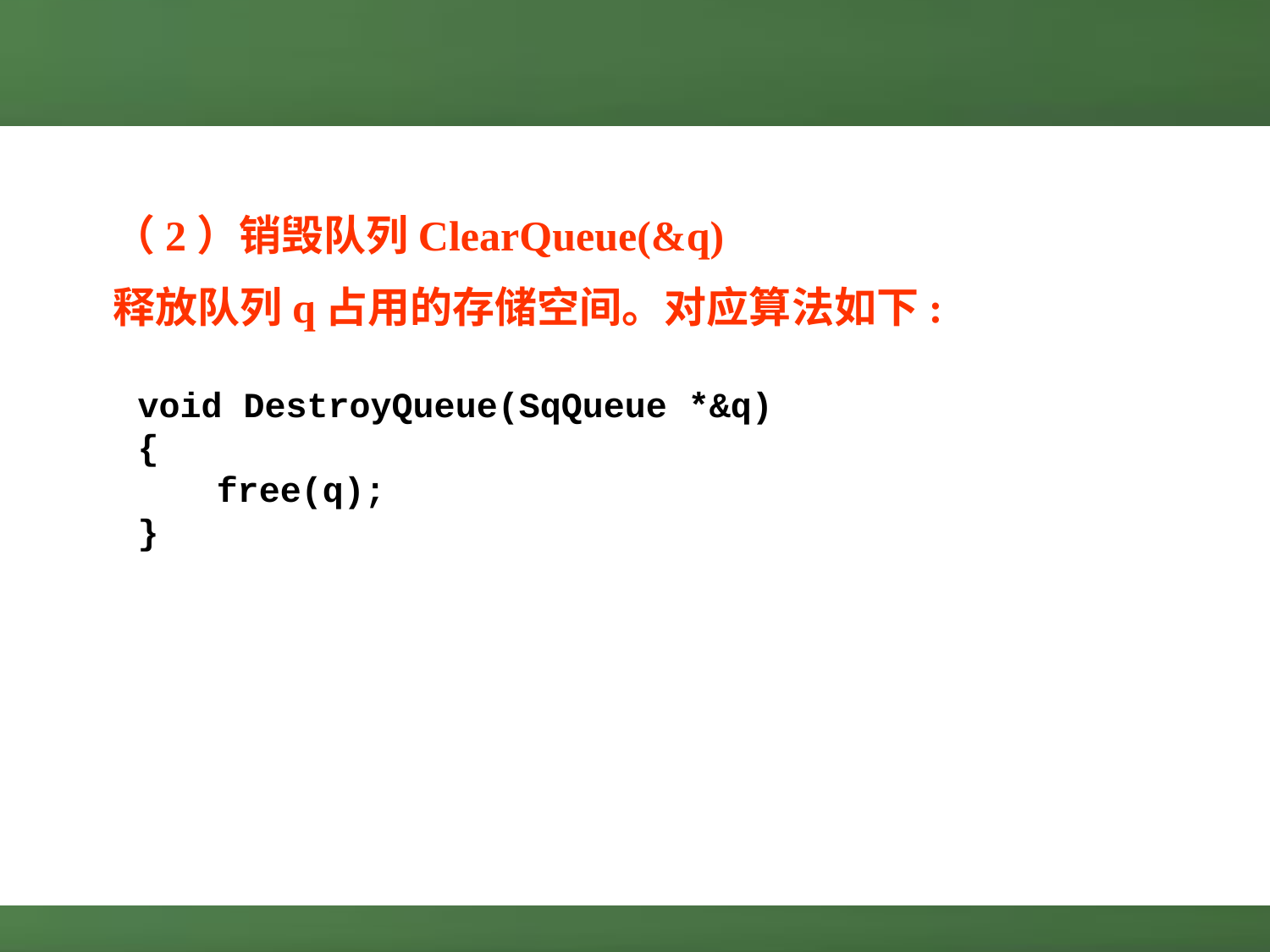

（2）销毁队列ClearQueue(&q)
     释放队列q占用的存储空间。对应算法如下:
void DestroyQueue(SqQueue *&q)
{
　　free(q);
}